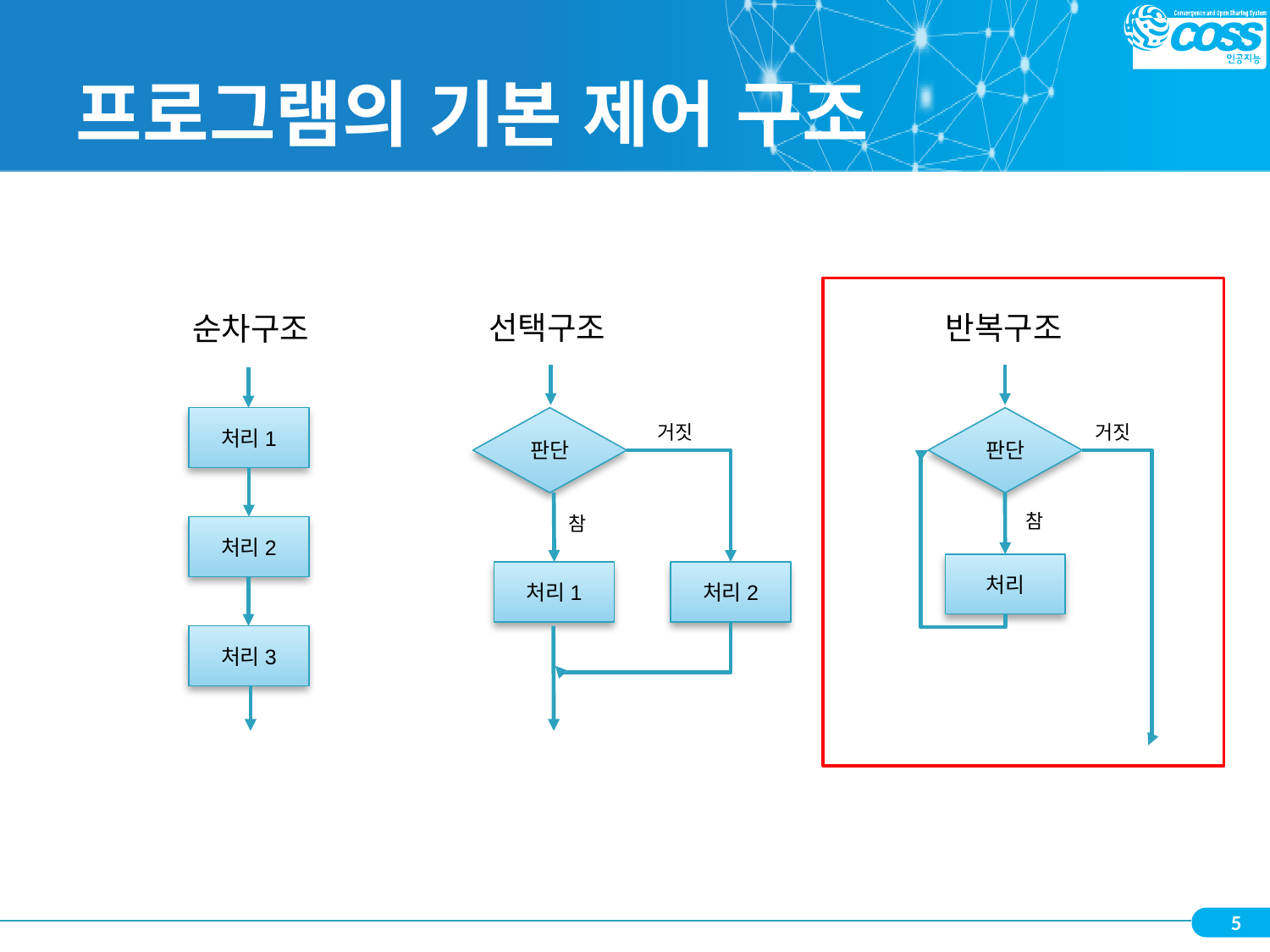

# 프로그램의 기본 제어 구조

선택구조
반복구조
순차구조
처리1
판단
판단
거짓
거짓
참
참
처리2
처리
처리1
처리2
처리3